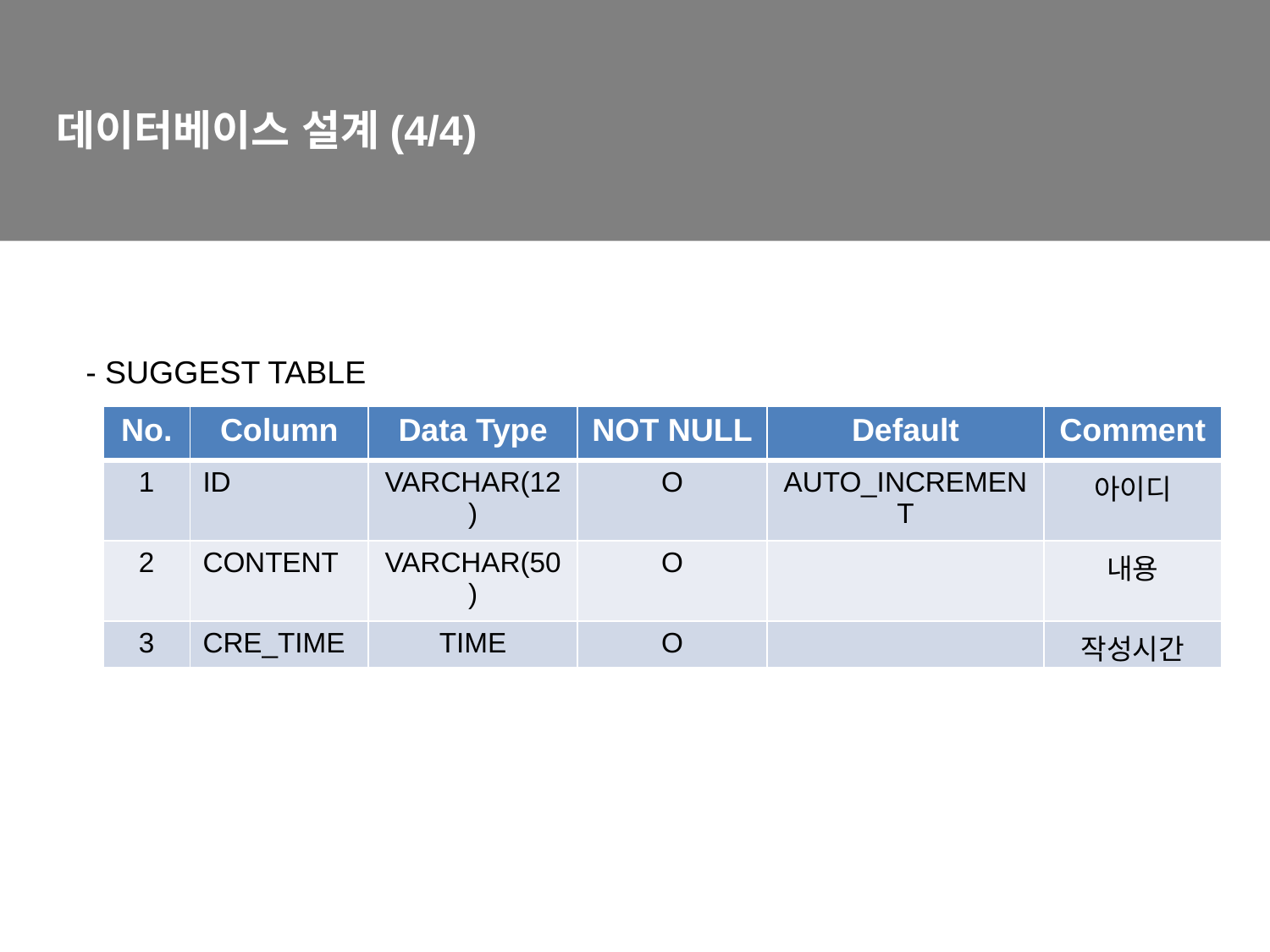

데이터베이스 설계(4/4)

- SUGGEST TABLE
| No. | Column | Data Type | NOT NULL | Default | Comment |
| --- | --- | --- | --- | --- | --- |
| 1 | ID | VARCHAR(12) | O | AUTO\_INCREMENT | 아이디 |
| 2 | CONTENT | VARCHAR(50) | O |  | 내용 |
| 3 | CRE\_TIME | TIME | O |  | 작성시간 |